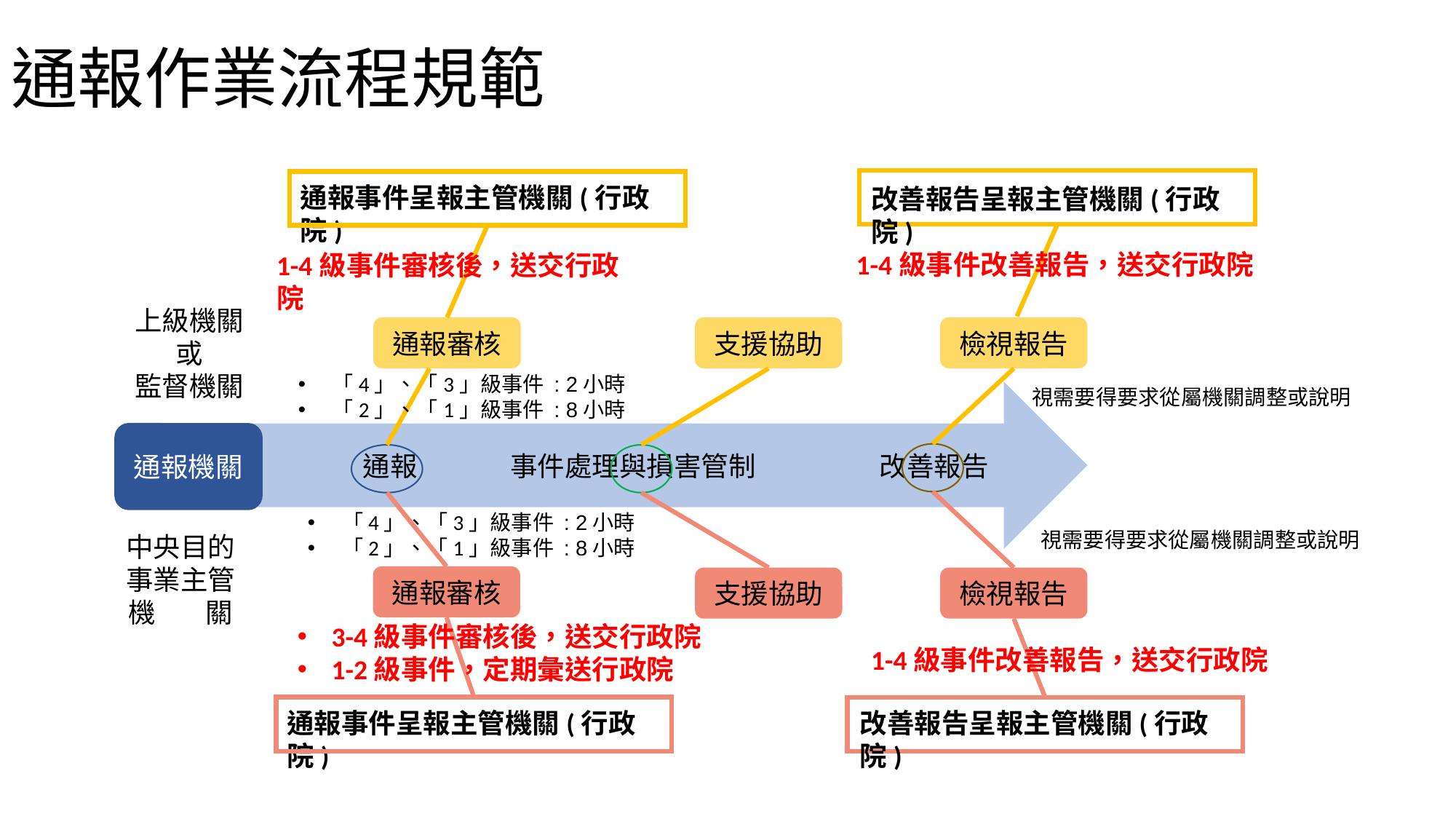

# 通報作業流程規範

通報事件呈報主管機關(行政院)
改善報告呈報主管機關(行政院)
1-4級事件改善報告，送交行政院
1-4級事件審核後，送交行政院
上級機關
或
監督機關
通報審核
檢視報告
支援協助
「4」、「3」級事件 : 2小時
「2」、「1」級事件 : 8小時
視需要得要求從屬機關調整或說明
                                    通報               事件處理與損害管制                    改善報告
通報機關

「4」、「3」級事件 : 2小時
「2」、「1」級事件 : 8小時
視需要得要求從屬機關調整或說明
中央目的
事業主管
機        關
通報審核
支援協助
檢視報告
3-4級事件審核後，送交行政院
1-2級事件，定期彙送行政院
1-4級事件改善報告，送交行政院

通報事件呈報主管機關(行政院)
改善報告呈報主管機關(行政院)